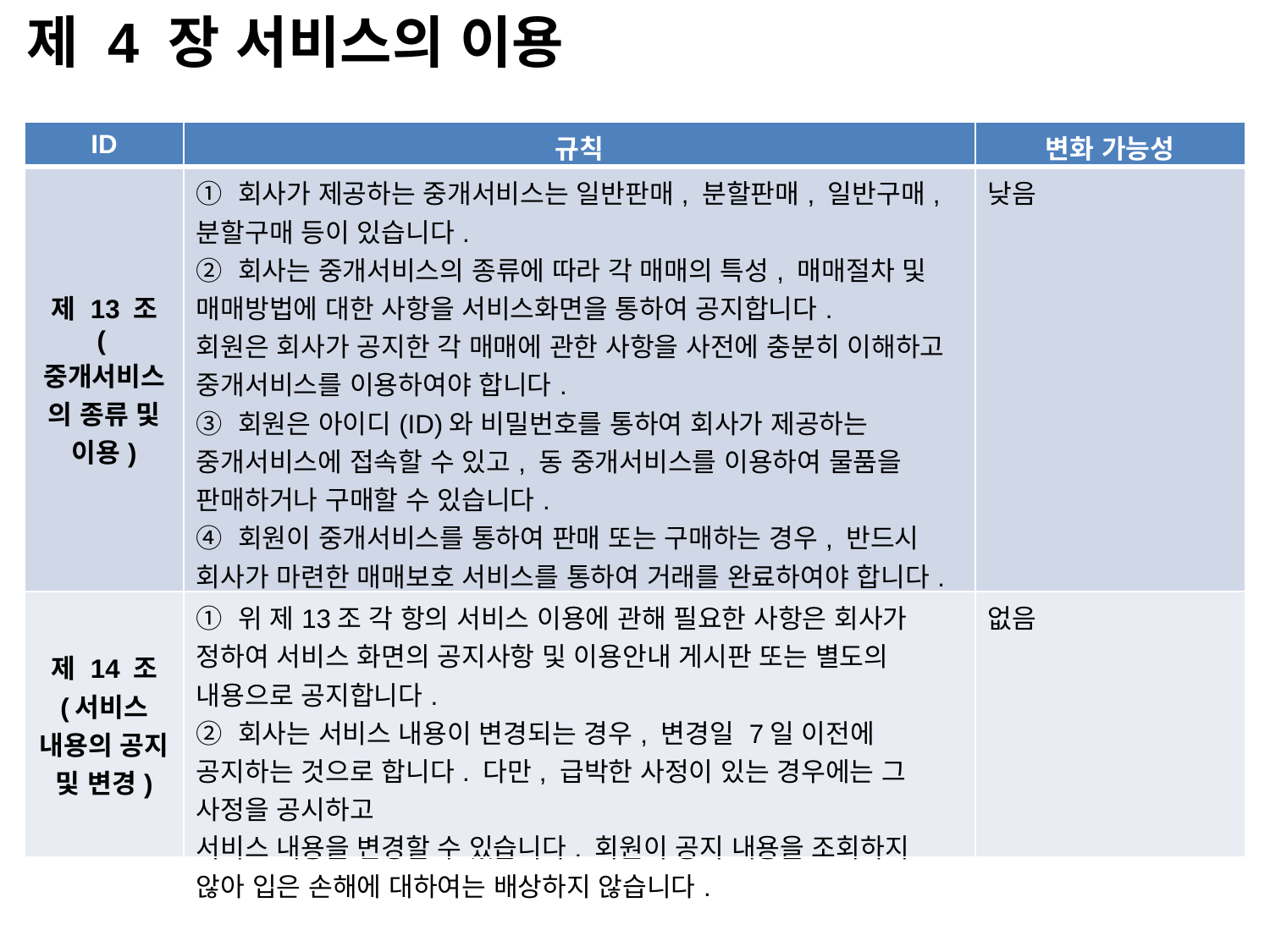

제 4 장 서비스의 이용
| ID | 규칙 | 변화 가능성 |
| --- | --- | --- |
| 제 13 조 (중개서비스의 종류 및 이용) | ① 회사가 제공하는 중개서비스는 일반판매, 분할판매, 일반구매, 분할구매 등이 있습니다. ② 회사는 중개서비스의 종류에 따라 각 매매의 특성, 매매절차 및 매매방법에 대한 사항을 서비스화면을 통하여 공지합니다. 회원은 회사가 공지한 각 매매에 관한 사항을 사전에 충분히 이해하고 중개서비스를 이용하여야 합니다. ③ 회원은 아이디(ID)와 비밀번호를 통하여 회사가 제공하는 중개서비스에 접속할 수 있고, 동 중개서비스를 이용하여 물품을 판매하거나 구매할 수 있습니다. ④ 회원이 중개서비스를 통하여 판매 또는 구매하는 경우, 반드시 회사가 마련한 매매보호 서비스를 통하여 거래를 완료하여야 합니다. 회사는 회원간의 직거래로 인하여 발생한 문제에 대하여 책임지지 않습니다. | 낮음 |
| 제 14 조 (서비스 내용의 공지 및 변경) | ① 위 제13조 각 항의 서비스 이용에 관해 필요한 사항은 회사가 정하여 서비스 화면의 공지사항 및 이용안내 게시판 또는 별도의 내용으로 공지합니다. ② 회사는 서비스 내용이 변경되는 경우, 변경일 7일 이전에 공지하는 것으로 합니다. 다만, 급박한 사정이 있는 경우에는 그 사정을 공시하고 서비스 내용을 변경할 수 있습니다. 회원이 공지 내용을 조회하지 않아 입은 손해에 대하여는 배상하지 않습니다. | 없음 |